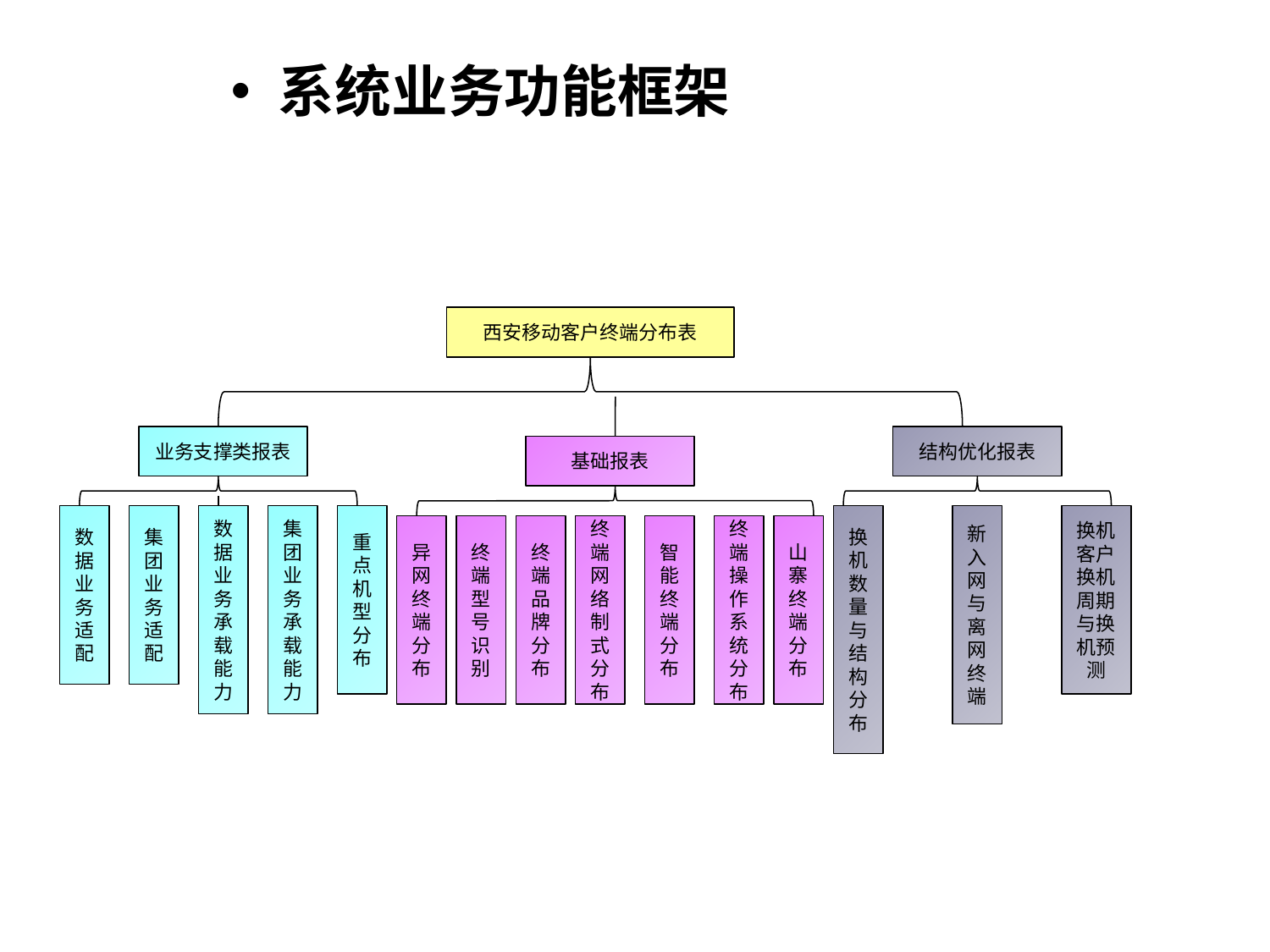

系统业务功能框架

西安移动客户终端分布表

业务支撑类报表
结构优化报表
基础报表
数据业务适配
集团业务适配
数据业务承载能力
集团业务承载能力
重点机型分布
换机数量与结构分布
新入网与离网终端
换机客户换机周期与换机预测
异网终端分布
终端型号识别
终端品牌分布
终端网络制式分布
智能终端分布
终端操作系统分布
山寨终端分布